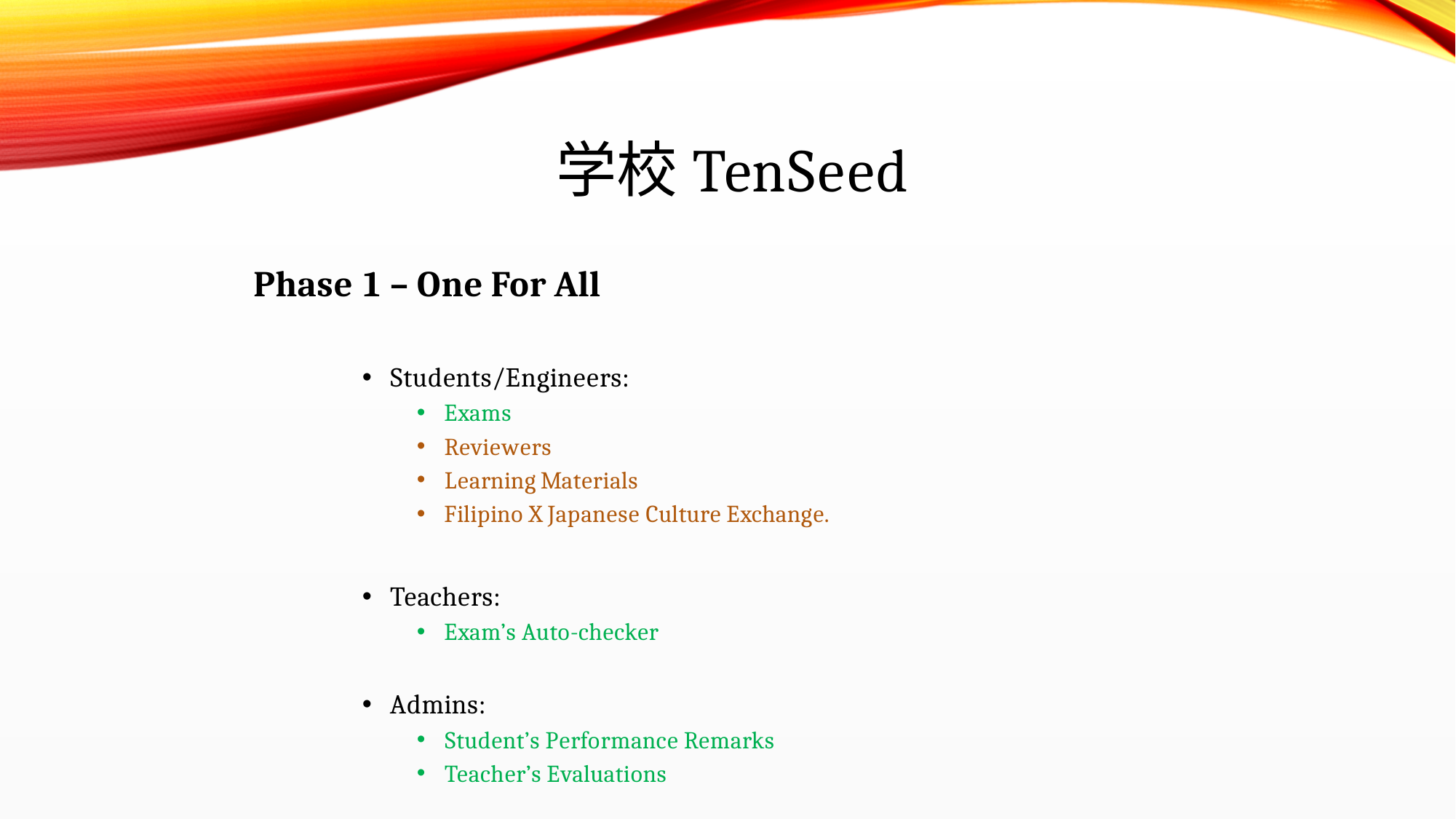

# 学校TenSeed
Phase 1 – One For All

Students/Engineers:
Exams
Reviewers
Learning Materials
Filipino X Japanese Culture Exchange.

Teachers:
Exam’s Auto-checker

Admins:
Student’s Performance Remarks
Teacher’s Evaluations